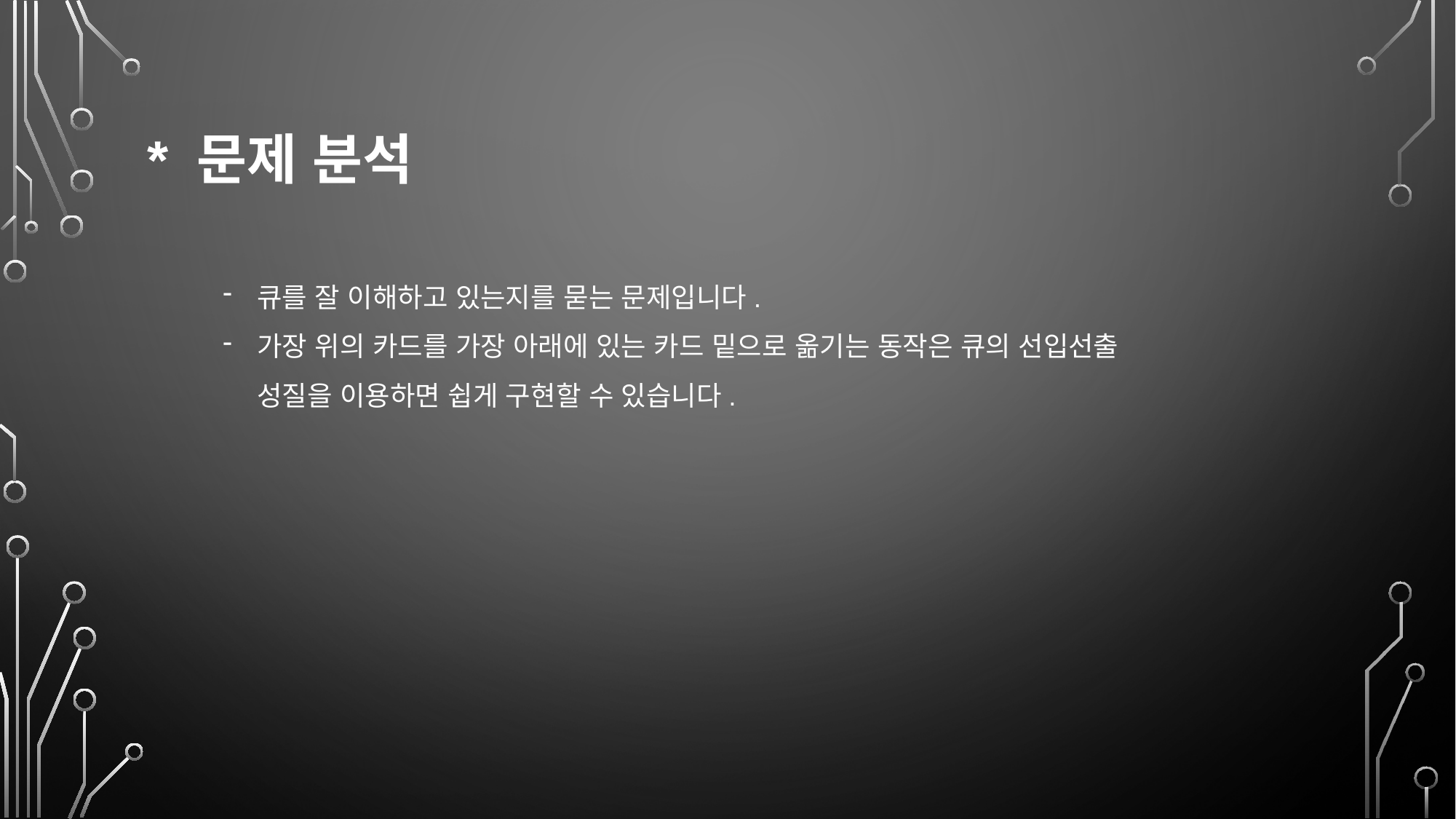

* 문제 분석
큐를 잘 이해하고 있는지를 묻는 문제입니다.
가장 위의 카드를 가장 아래에 있는 카드 밑으로 옮기는 동작은 큐의 선입선출
성질을 이용하면 쉽게 구현할 수 있습니다.